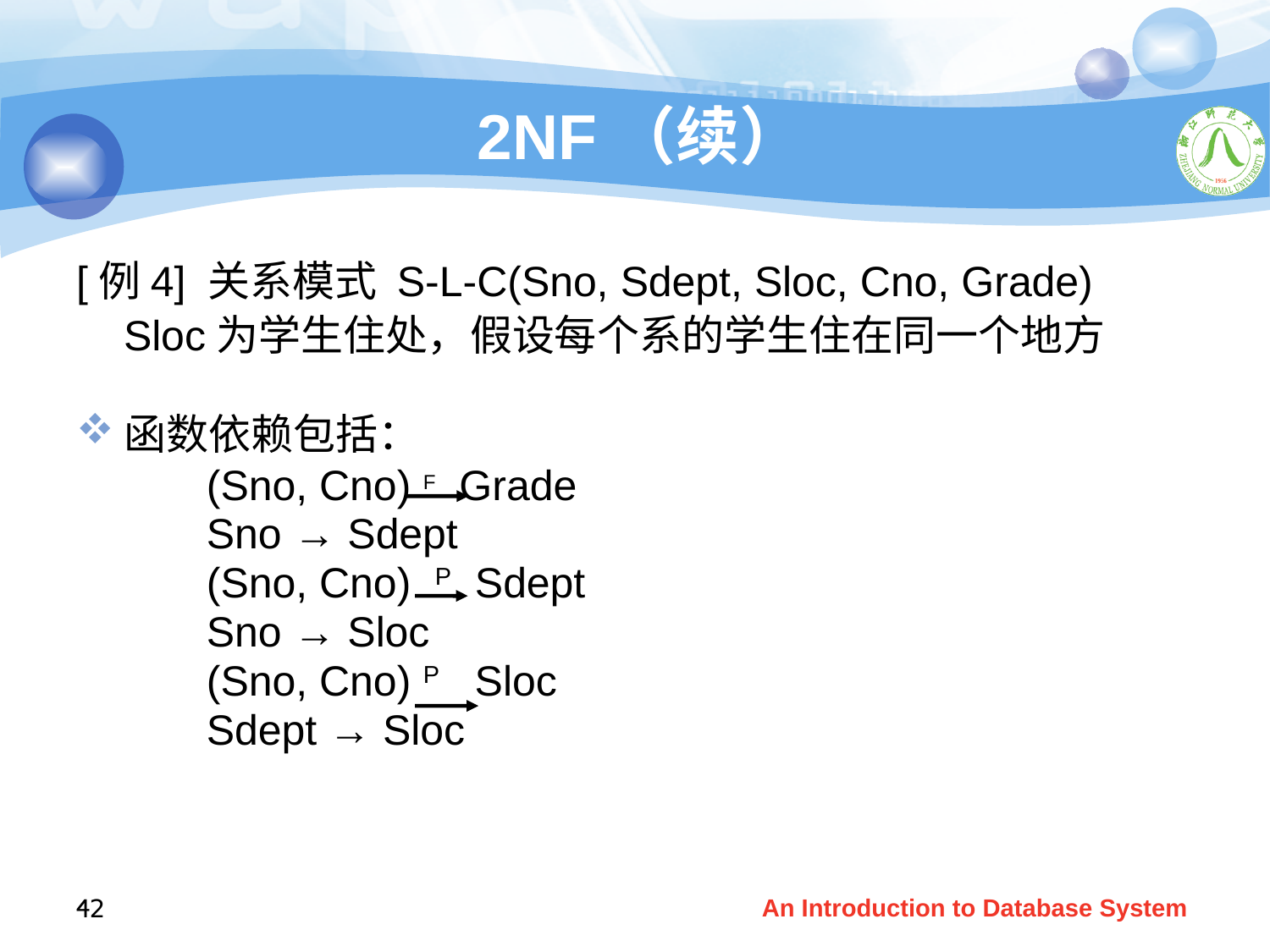

# 2NF（续）
[例4] 关系模式 S-L-C(Sno, Sdept, Sloc, Cno, Grade)
    Sloc为学生住处，假设每个系的学生住在同一个地方

函数依赖包括：
           (Sno, Cno) F  Grade
           Sno → Sdept
           (Sno, Cno)  P  Sdept
           Sno → Sloc
           (Sno, Cno) P   Sloc
           Sdept → Sloc

42
An Introduction to Database System